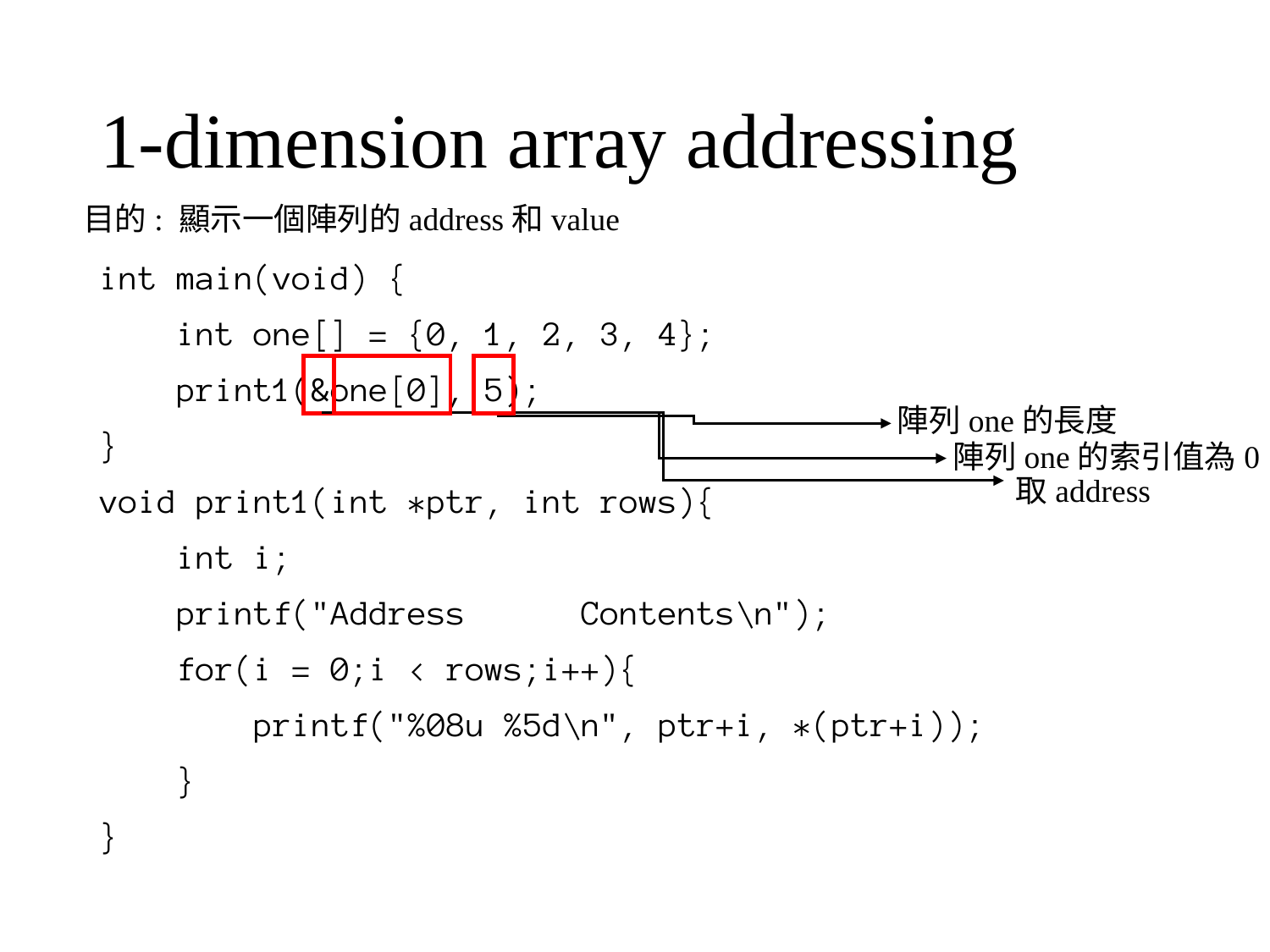

# 1-dimension array addressing
目的: 顯示一個陣列的address和value
int main(void) {
    int one[] = {0, 1, 2, 3, 4};
    print1(&one[0], 5);
}
void print1(int *ptr, int rows){
    int i;
    printf("Address      Contents\n");
    for(i = 0;i < rows;i++){
        printf("%08u %5d\n", ptr+i, *(ptr+i));
    }
}

陣列one的長度
陣列one的索引值為0
取address